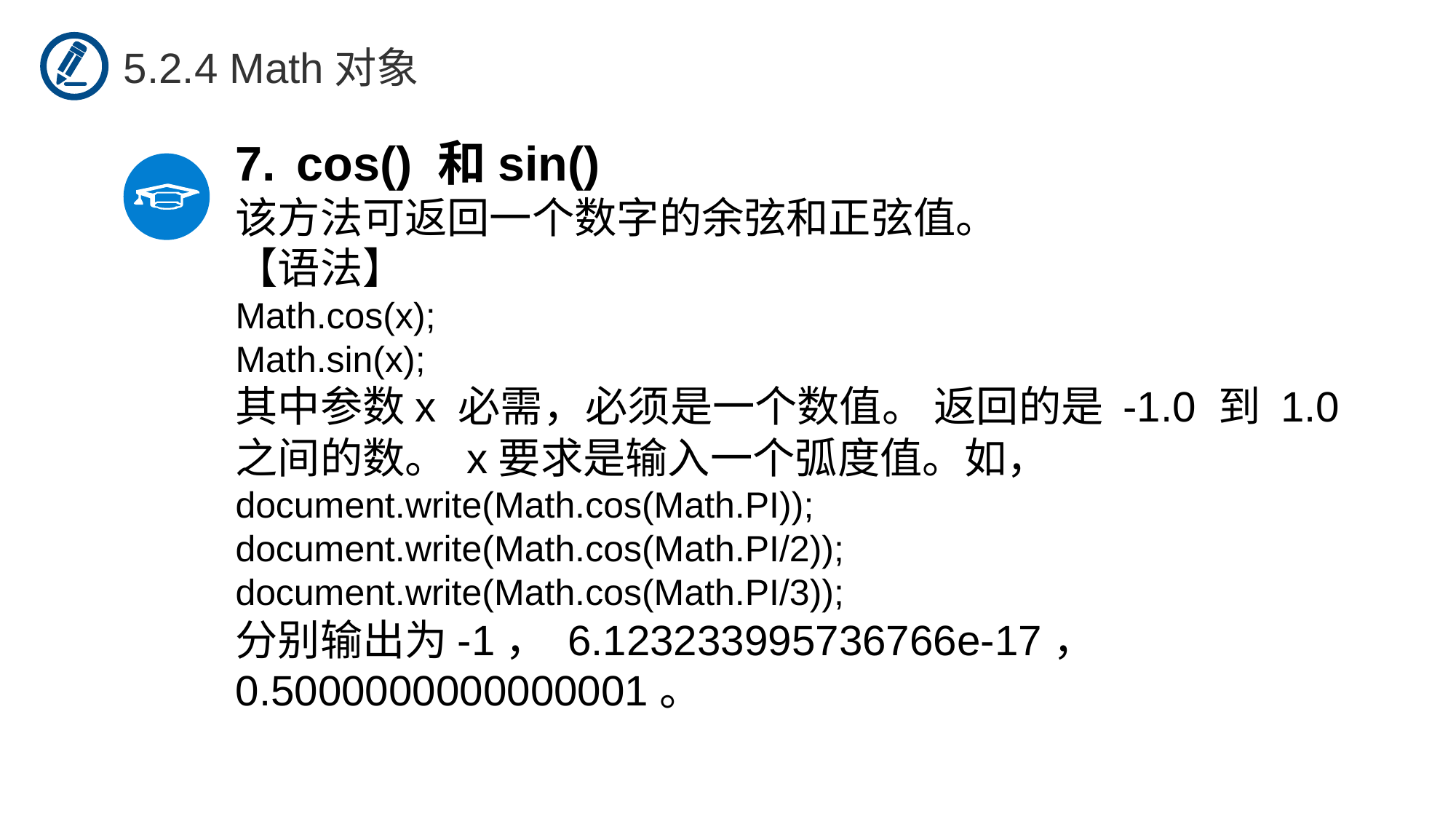

5.2.4 Math对象
cos() 和sin()
该方法可返回一个数字的余弦和正弦值。
【语法】
Math.cos(x);
Math.sin(x);
其中参数x 必需，必须是一个数值。 返回的是 -1.0 到 1.0 之间的数。 x要求是输入一个弧度值。如，
document.write(Math.cos(Math.PI));
document.write(Math.cos(Math.PI/2));
document.write(Math.cos(Math.PI/3));
分别输出为-1， 6.123233995736766e-17， 0.5000000000000001。